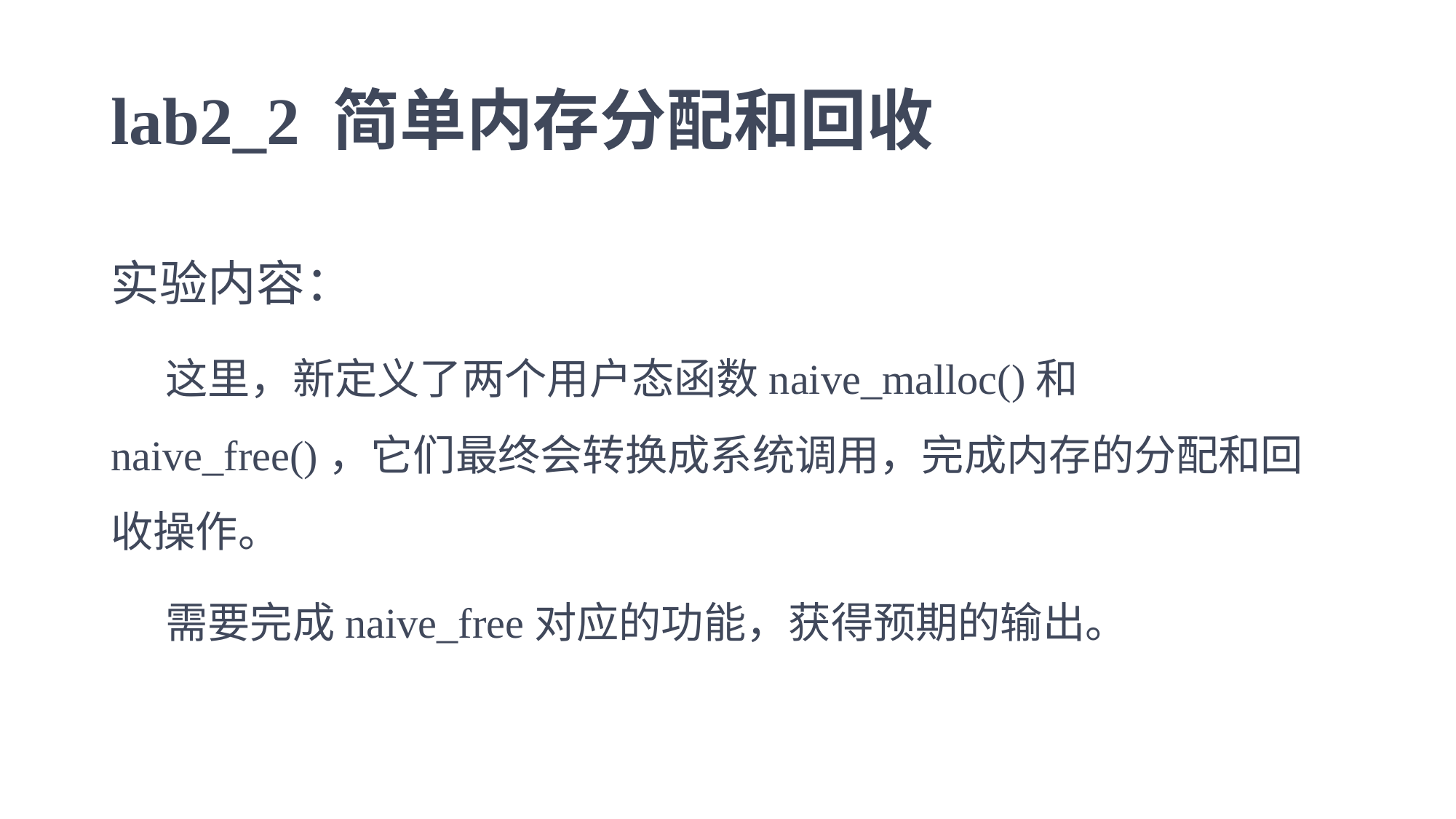

# lab2_2 简单内存分配和回收
实验内容：
这里，新定义了两个用户态函数naive_malloc()和naive_free()，它们最终会转换成系统调用，完成内存的分配和回收操作。
需要完成naive_free对应的功能，获得预期的输出。